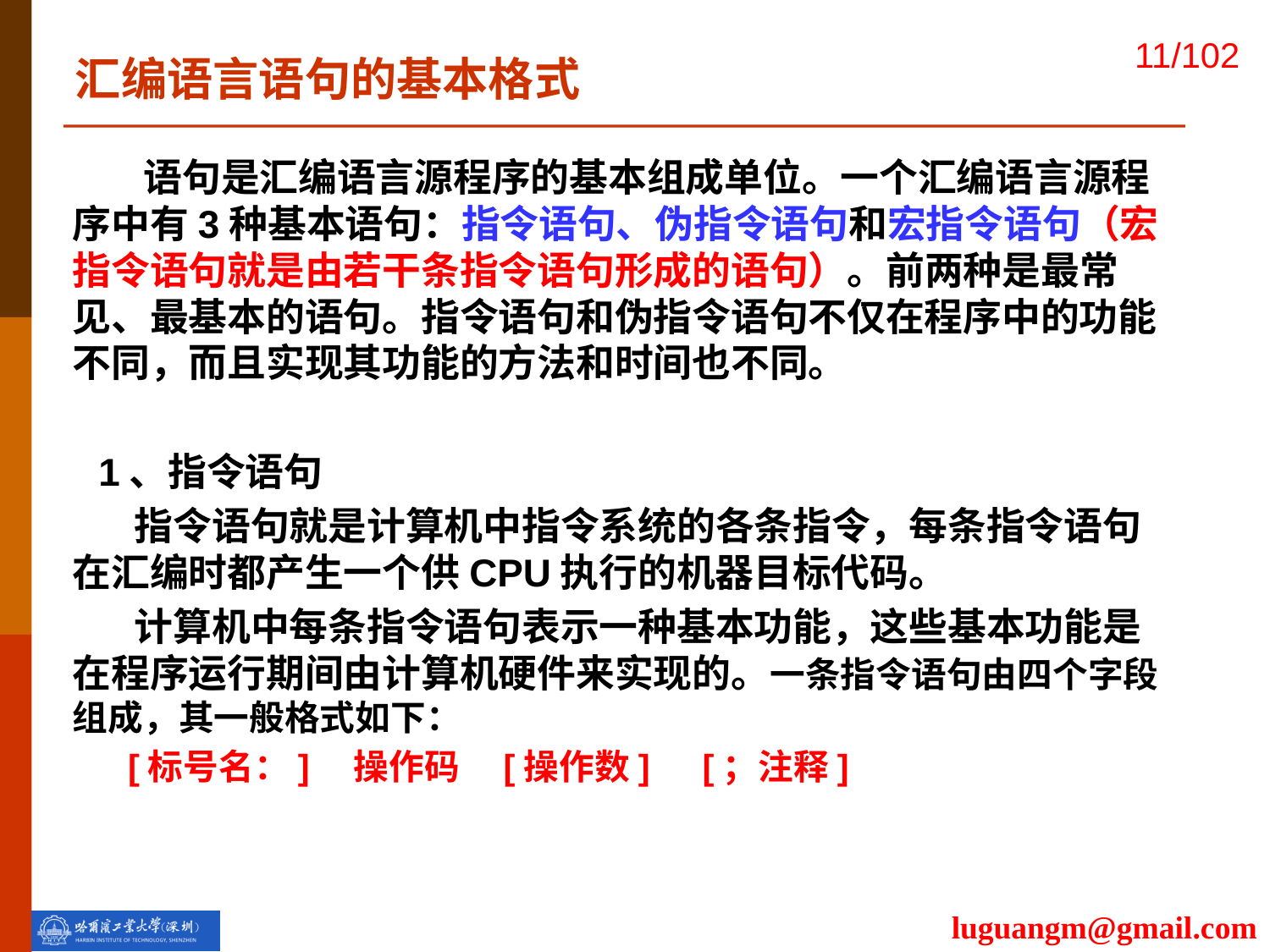

汇编语言语句的基本格式
    语句是汇编语言源程序的基本组成单位。一个汇编语言源程序中有3种基本语句：指令语句、伪指令语句和宏指令语句（宏指令语句就是由若干条指令语句形成的语句）。前两种是最常见、最基本的语句。指令语句和伪指令语句不仅在程序中的功能不同，而且实现其功能的方法和时间也不同。

1、指令语句
   指令语句就是计算机中指令系统的各条指令，每条指令语句在汇编时都产生一个供CPU执行的机器目标代码。
   计算机中每条指令语句表示一种基本功能，这些基本功能是在程序运行期间由计算机硬件来实现的。一条指令语句由四个字段组成，其一般格式如下：
   [标号名：]　操作码　[操作数]　[；注释]